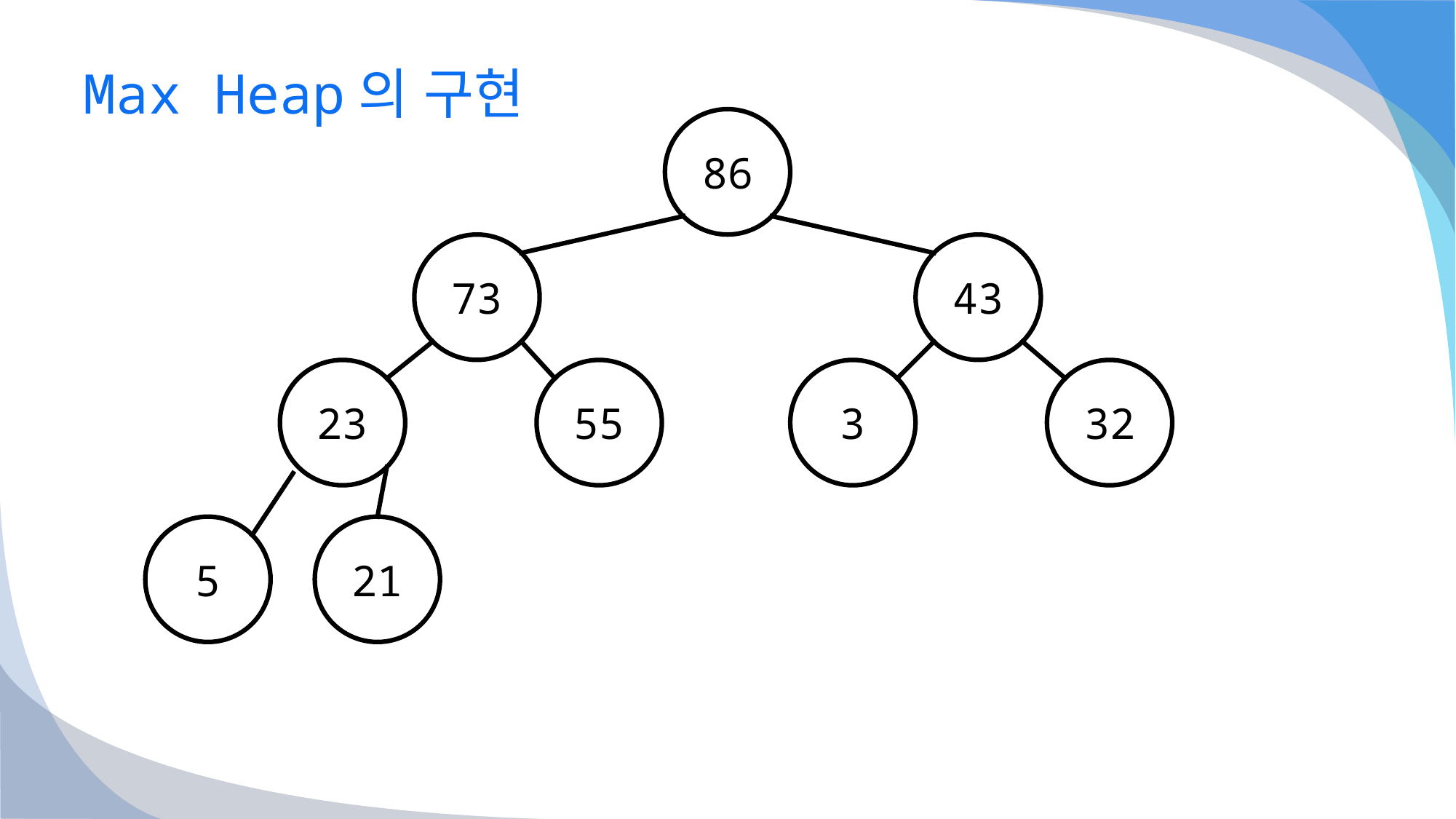

# Max Heap의 구현
86
73
43
23
55
3
32
5
21